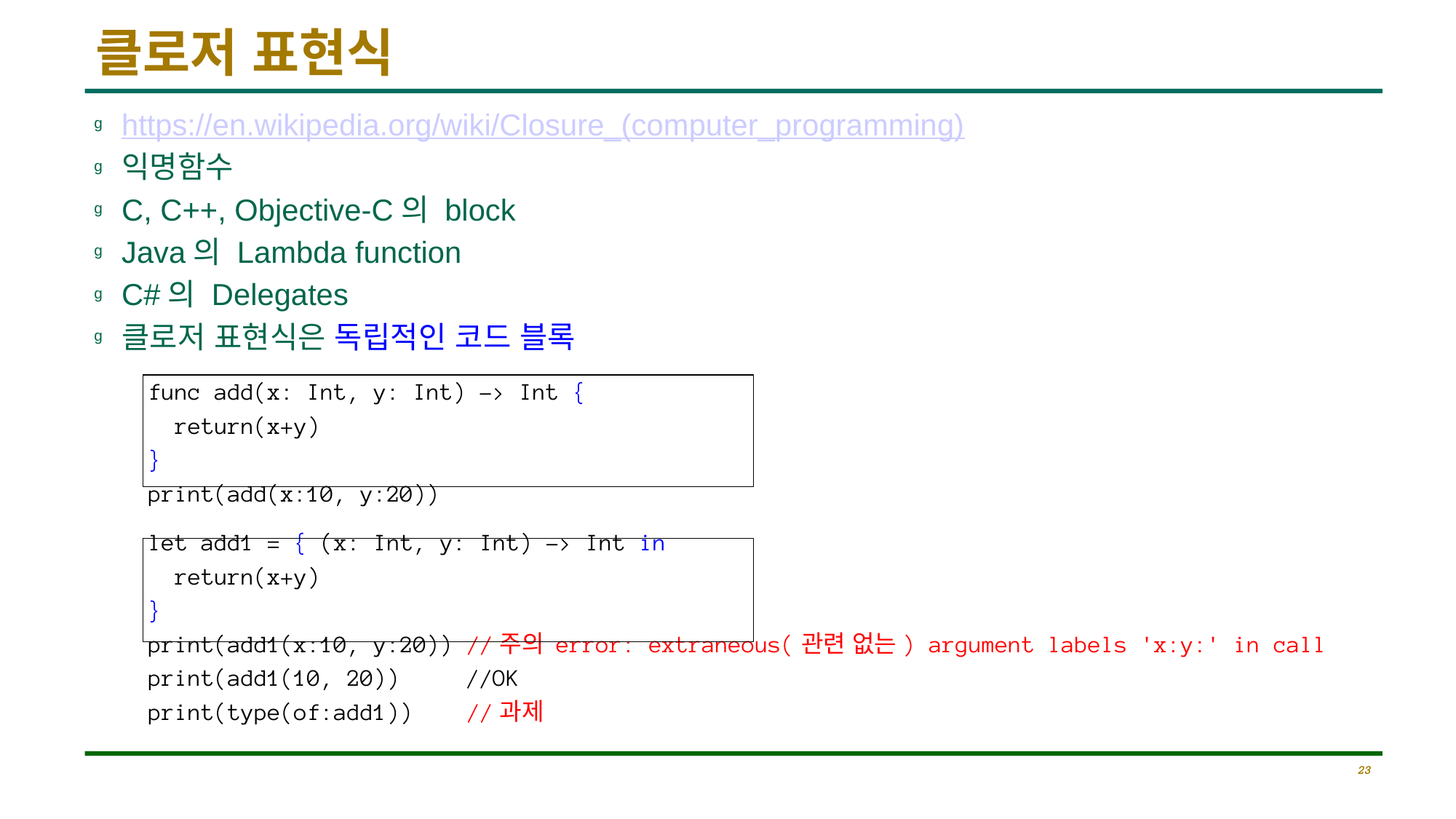

# 클로저 표현식
https://en.wikipedia.org/wiki/Closure_(computer_programming)
익명함수
C, C++, Objective-C의 block
Java의 Lambda function
C#의 Delegates
클로저 표현식은 독립적인 코드 블록

func add(x: Int, y: Int) -> Int {
  return(x+y)
}
print(add(x:10, y:20))

let add1 = { (x: Int, y: Int) -> Int in
  return(x+y)
}
print(add1(x:10, y:20)) //주의 error: extraneous(관련 없는) argument labels 'x:y:' in call
print(add1(10, 20))     //OK
print(type(of:add1))    //과제